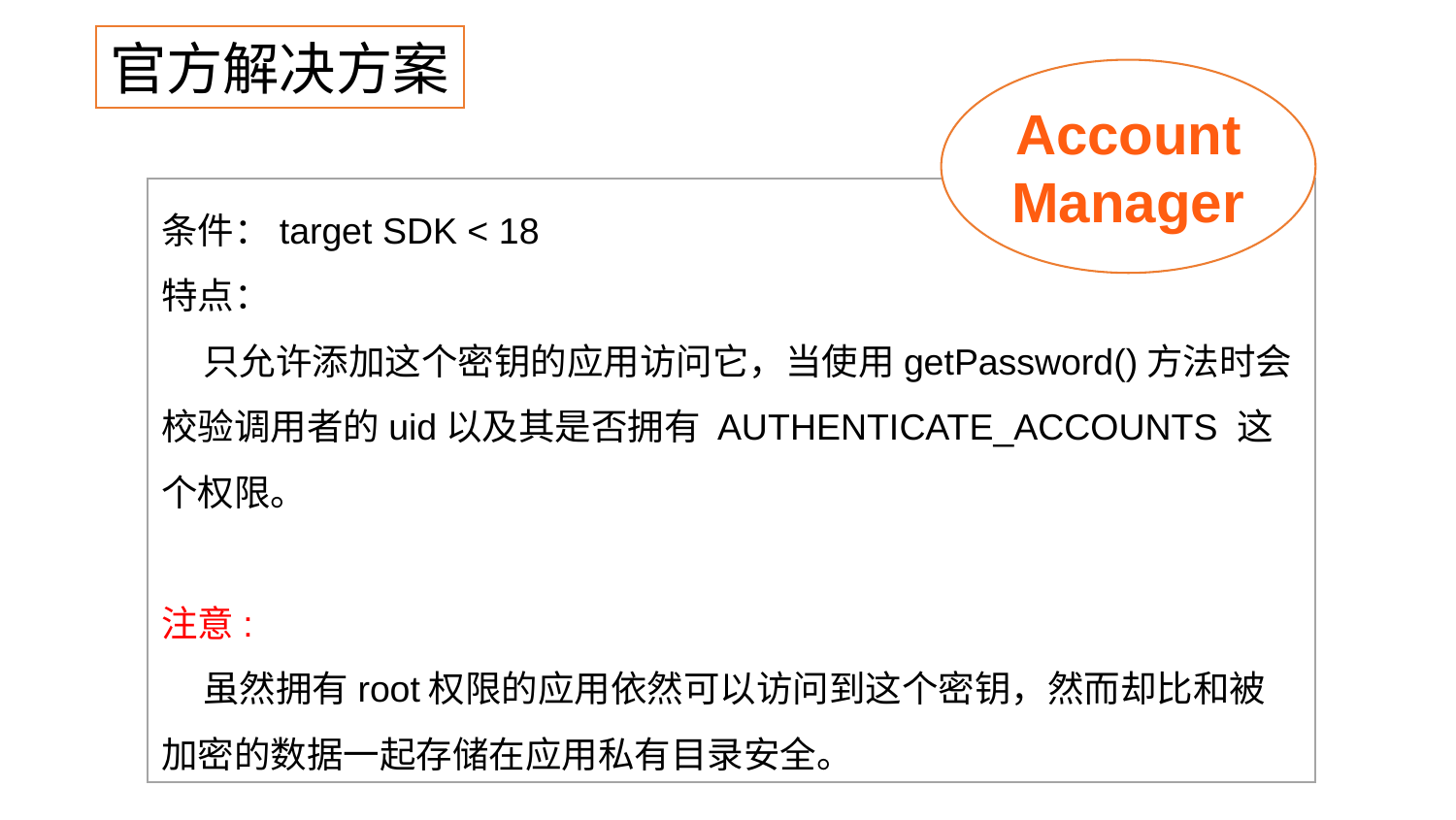

官方解决方案
AccountManager
条件：target SDK < 18
特点：
    只允许添加这个密钥的应用访问它，当使用getPassword()方法时会校验调用者的uid以及其是否拥有 AUTHENTICATE_ACCOUNTS 这个权限。

注意:
    虽然拥有root权限的应用依然可以访问到这个密钥，然而却比和被加密的数据一起存储在应用私有目录安全。